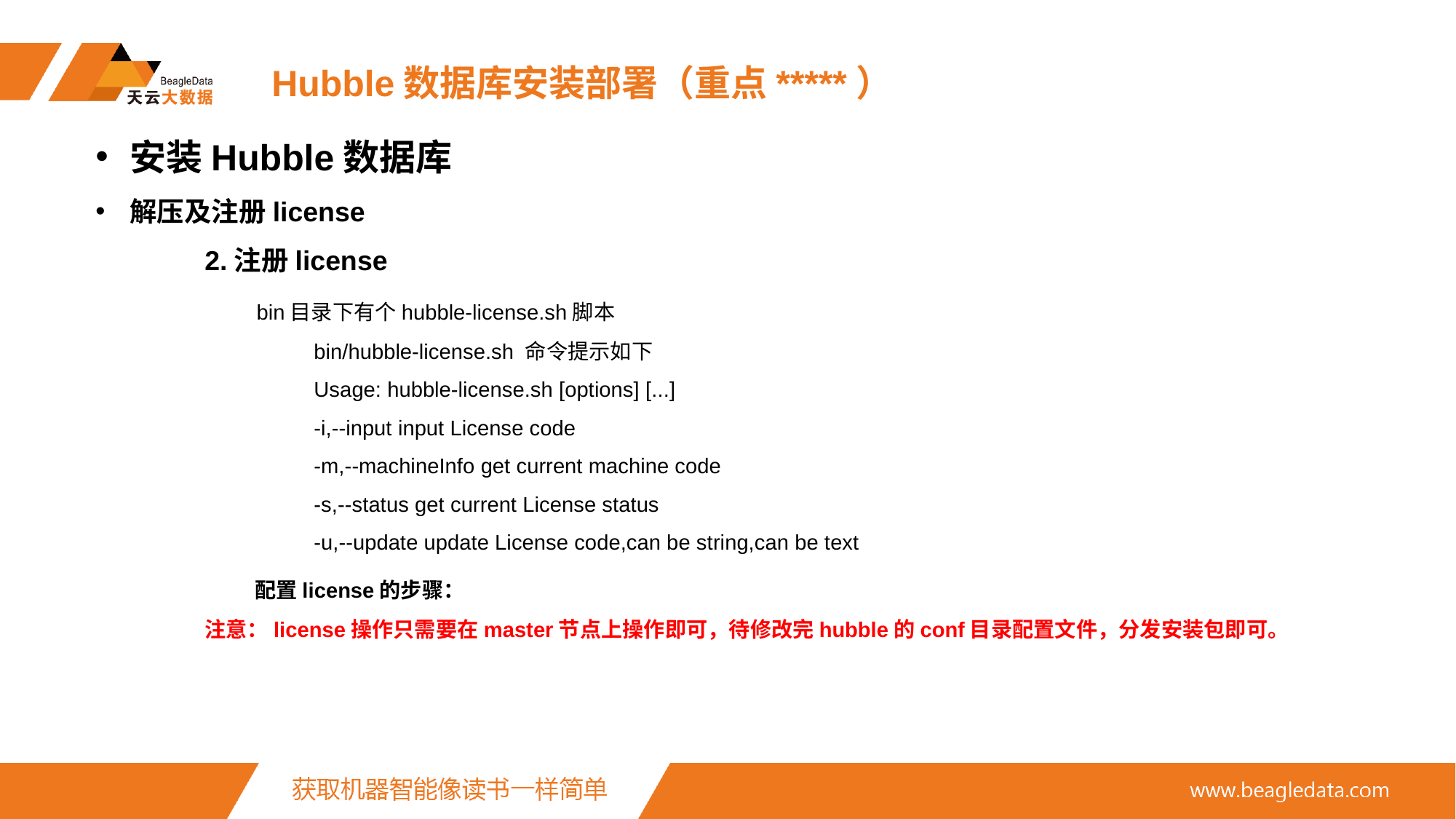

# Hubble数据库安装部署（重点*****）
安装Hubble数据库
解压及注册license
	2.注册license
	       bin目录下有个hubble-license.sh脚本
		bin/hubble-license.sh 命令提示如下
		Usage: hubble-license.sh [options] [...]
		-i,--input input License code
		-m,--machineInfo get current machine code
		-s,--status get current License status
		-u,--update update License code,can be string,can be text
	       配置license的步骤：
	注意：license操作只需要在master节点上操作即可，待修改完hubble的conf目录配置文件，分发安装包即可。